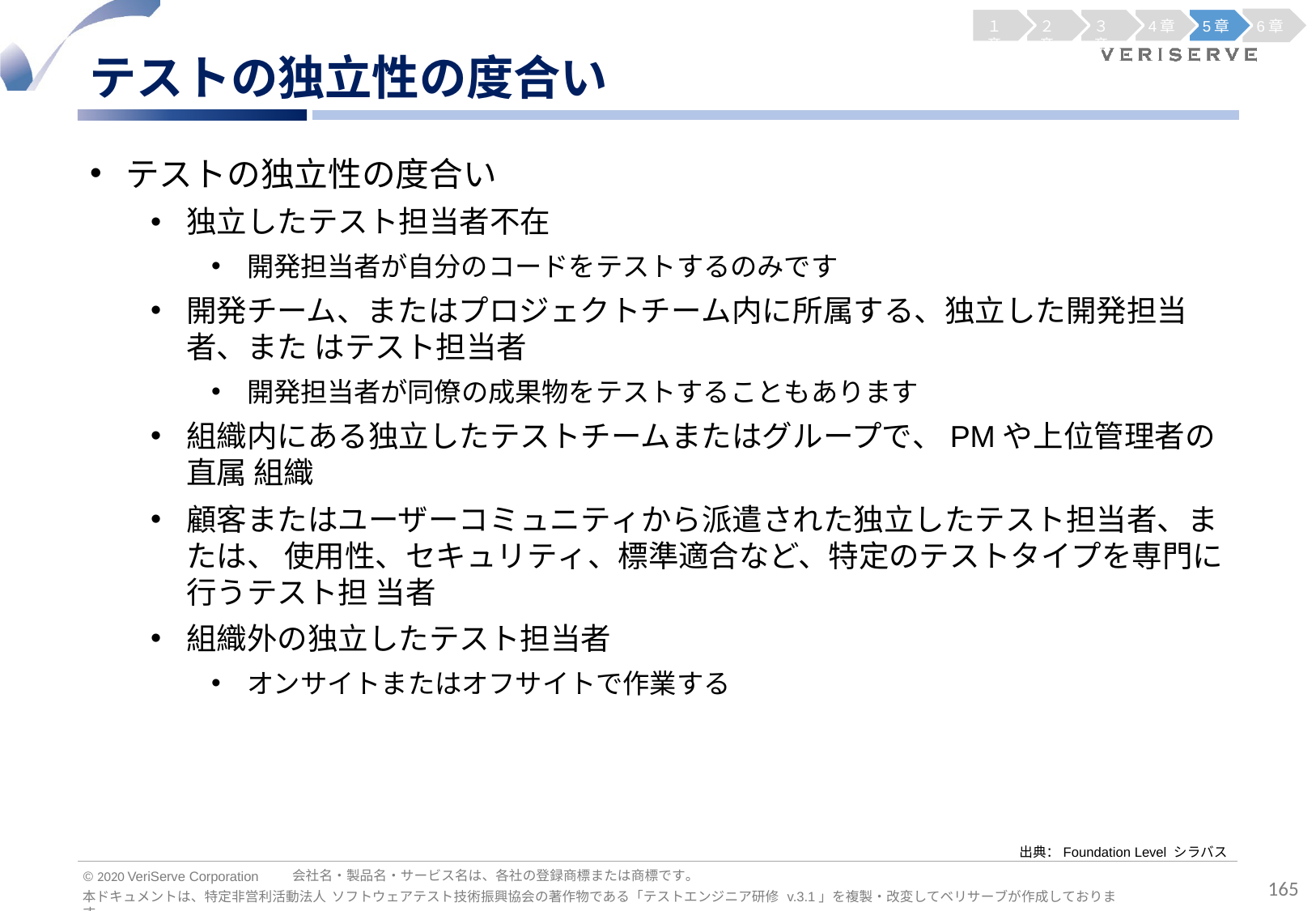

１章
２章
３章
4章
5章
6章
テストの独立性の度合い

テストの独立性の度合い
独立したテスト担当者不在
開発担当者が自分のコードをテストするのみです
開発チーム、またはプロジェクトチーム内に所属する、独立した開発担当者、また はテスト担当者
開発担当者が同僚の成果物をテストすることもあります
組織内にある独立したテストチームまたはグループで、PMや上位管理者の直属 組織
顧客またはユーザーコミュニティから派遣された独立したテスト担当者、または、 使用性、セキュリティ、標準適合など、特定のテストタイプを専門に行うテスト担 当者
組織外の独立したテスト担当者
オンサイトまたはオフサイトで作業する
出典：Foundation Level シラバス
会社名・製品名・サービス名は、各社の登録商標または商標です。
© 2020 VeriServe Corporation
165
本ドキュメントは、特定非営利活動法人 ソフトウェアテスト技術振興協会の著作物である「テストエンジニア研修 v.3.1」を複製・改変してベリサーブが作成しております。